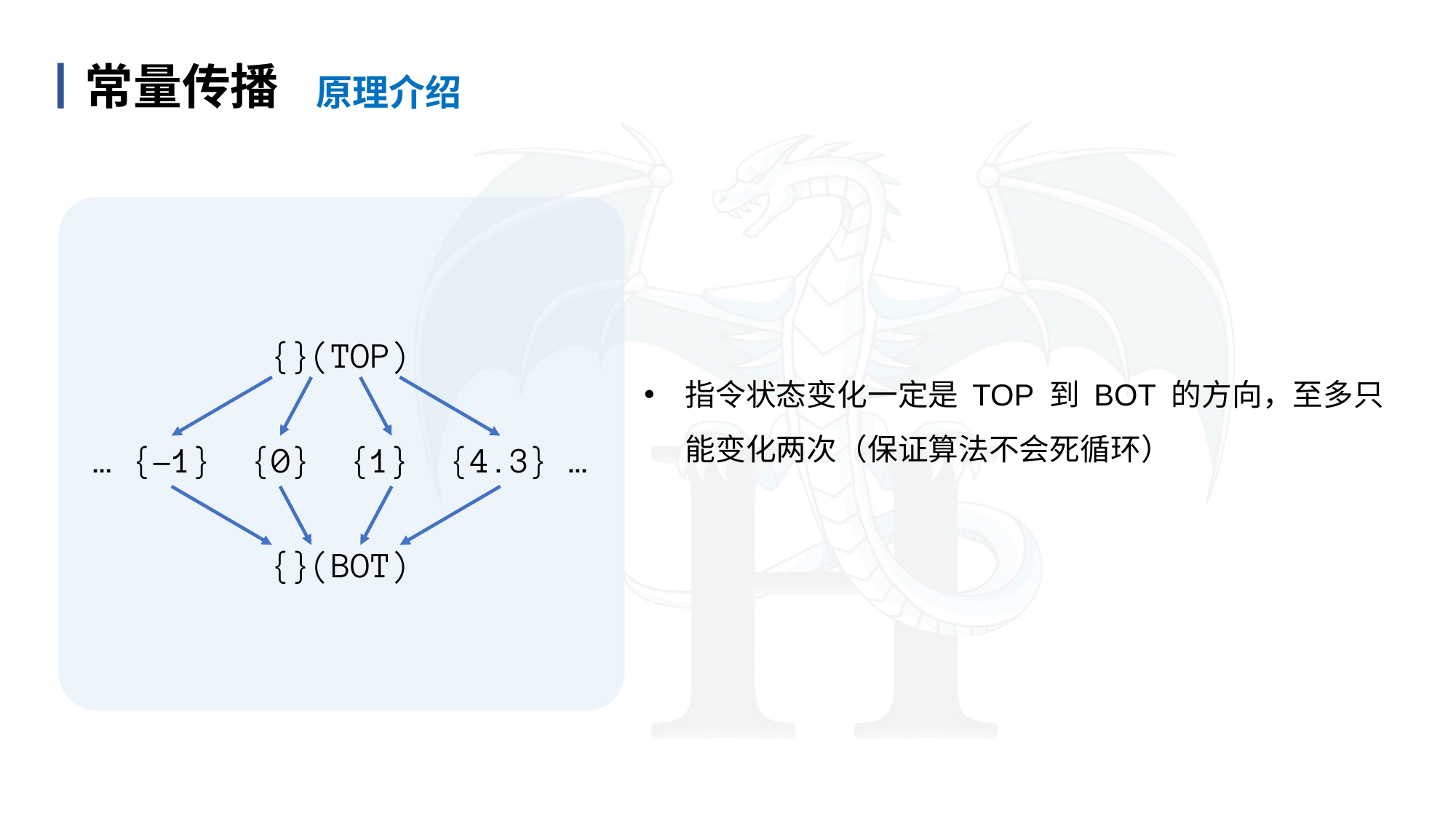

原理介绍
丨常量传播
目 录
content
{}(TOP)

… {-1}  {0}  {1}  {4.3} …

{}(BOT)
指令状态变化一定是 TOP 到 BOT 的方向，至多只能变化两次（保证算法不会死循环）